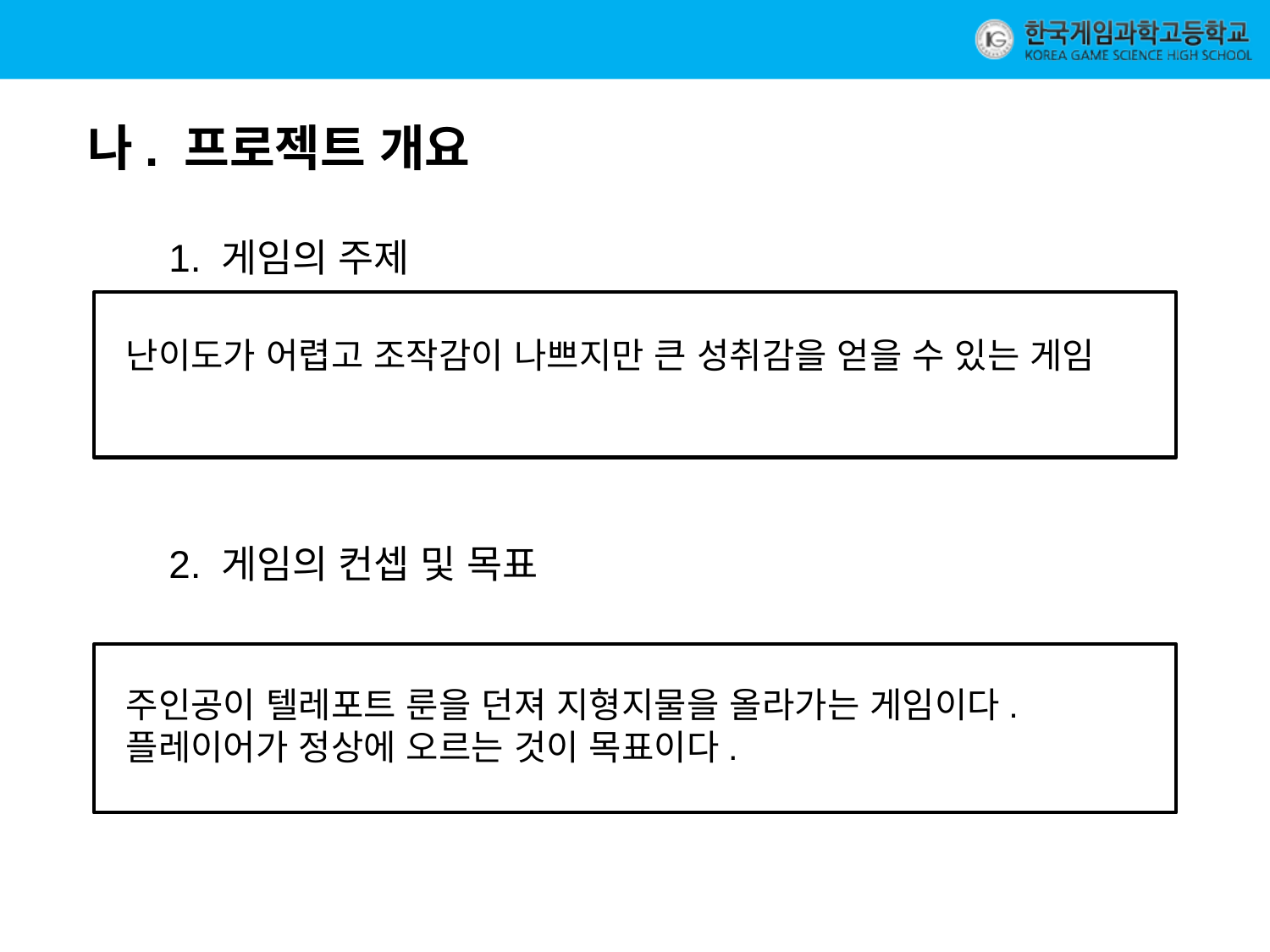

나. 프로젝트 개요
1. 게임의 주제

난이도가 어렵고 조작감이 나쁘지만 큰 성취감을 얻을 수 있는 게임
2. 게임의 컨셉 및 목표

주인공이 텔레포트 룬을 던져 지형지물을 올라가는 게임이다.
플레이어가 정상에 오르는 것이 목표이다.